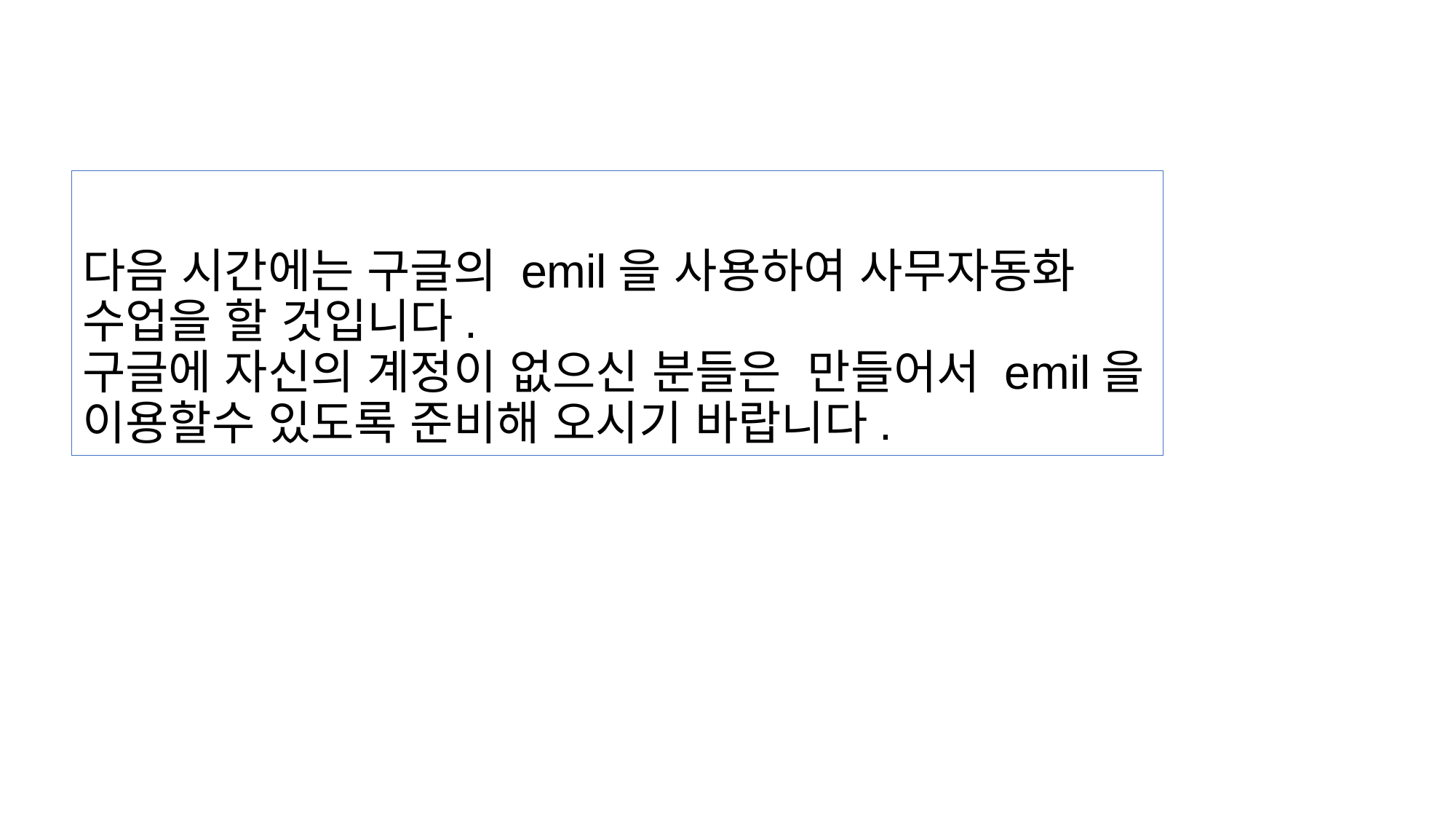

# 다음 시간에는 구글의 emil을 사용하여 사무자동화 수업을 할 것입니다. 구글에 자신의 계정이 없으신 분들은  만들어서 emil을 이용할수 있도록 준비해 오시기 바랍니다.